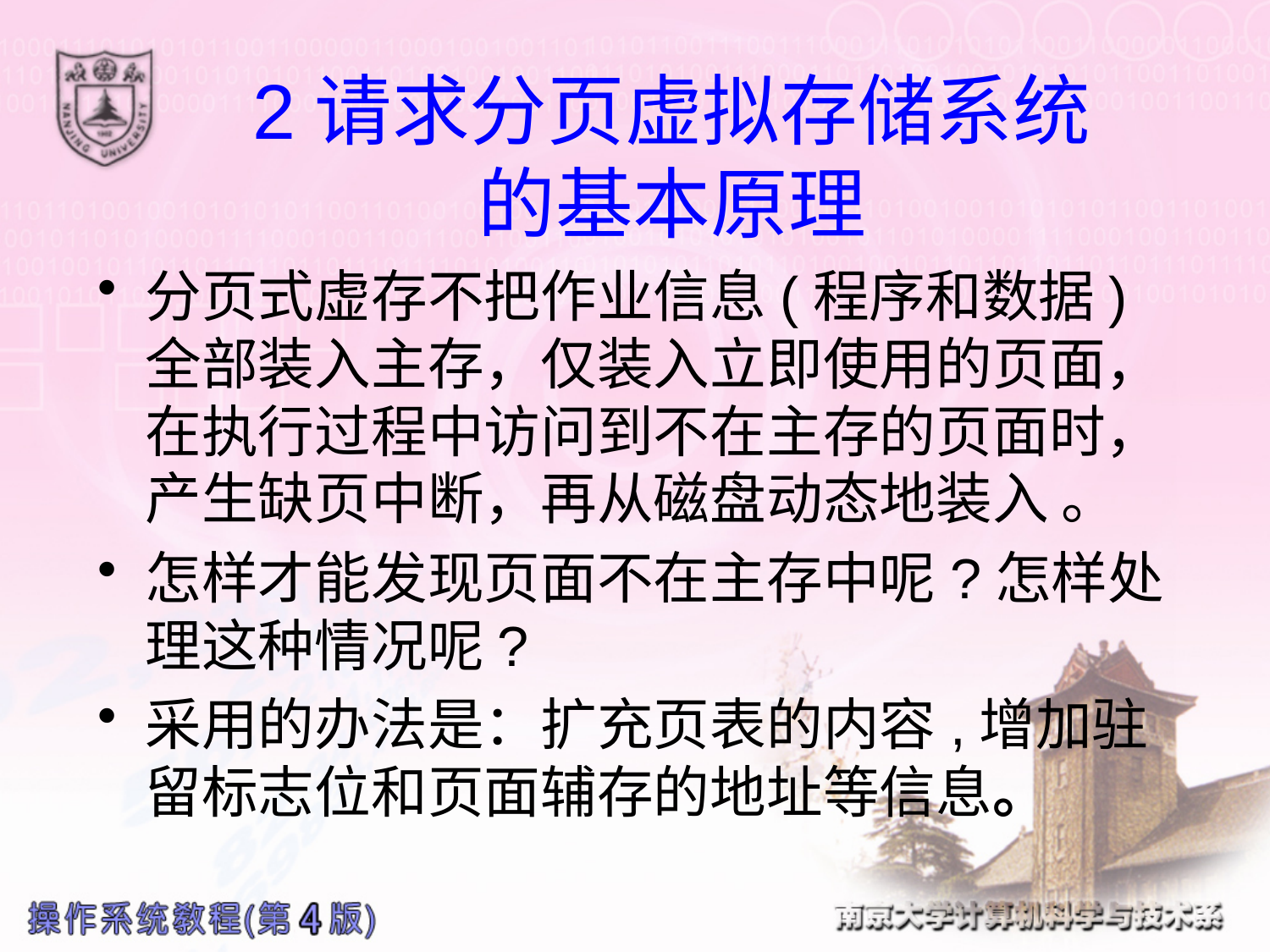

# 2请求分页虚拟存储系统 的基本原理
分页式虚存不把作业信息(程序和数据)全部装入主存，仅装入立即使用的页面，在执行过程中访问到不在主存的页面时，产生缺页中断，再从磁盘动态地装入 。
怎样才能发现页面不在主存中呢?怎样处理这种情况呢?
采用的办法是：扩充页表的内容,增加驻留标志位和页面辅存的地址等信息。